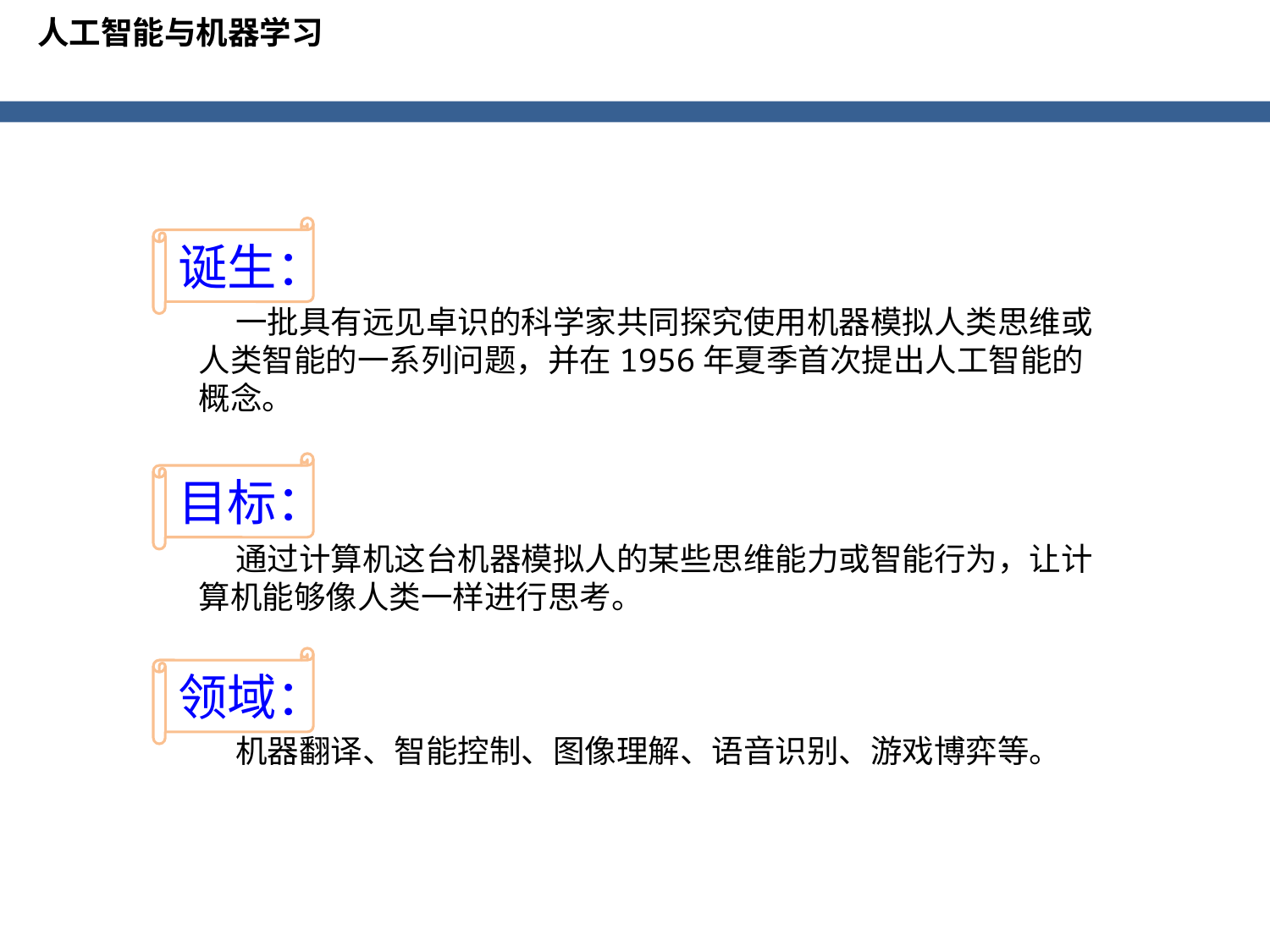

人工智能与机器学习
诞生：
    一批具有远见卓识的科学家共同探究使用机器模拟人类思维或人类智能的一系列问题，并在1956年夏季首次提出人工智能的概念。
目标：
    通过计算机这台机器模拟人的某些思维能力或智能行为，让计算机能够像人类一样进行思考。
领域：
    机器翻译、智能控制、图像理解、语音识别、游戏博弈等。